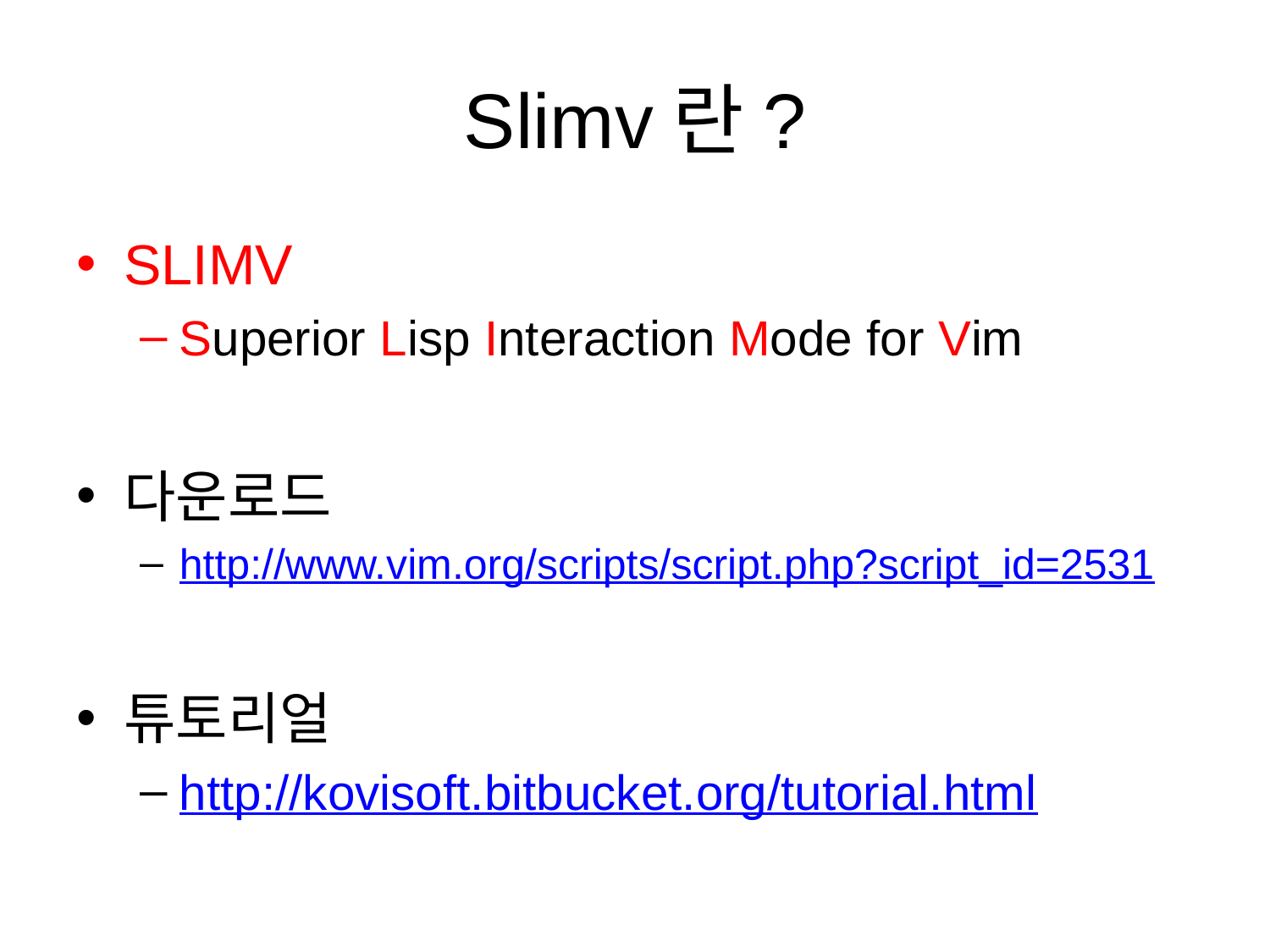

# Slimv란?
SLIMV
Superior Lisp Interaction Mode for Vim

다운로드
http://www.vim.org/scripts/script.php?script_id=2531

튜토리얼
http://kovisoft.bitbucket.org/tutorial.html